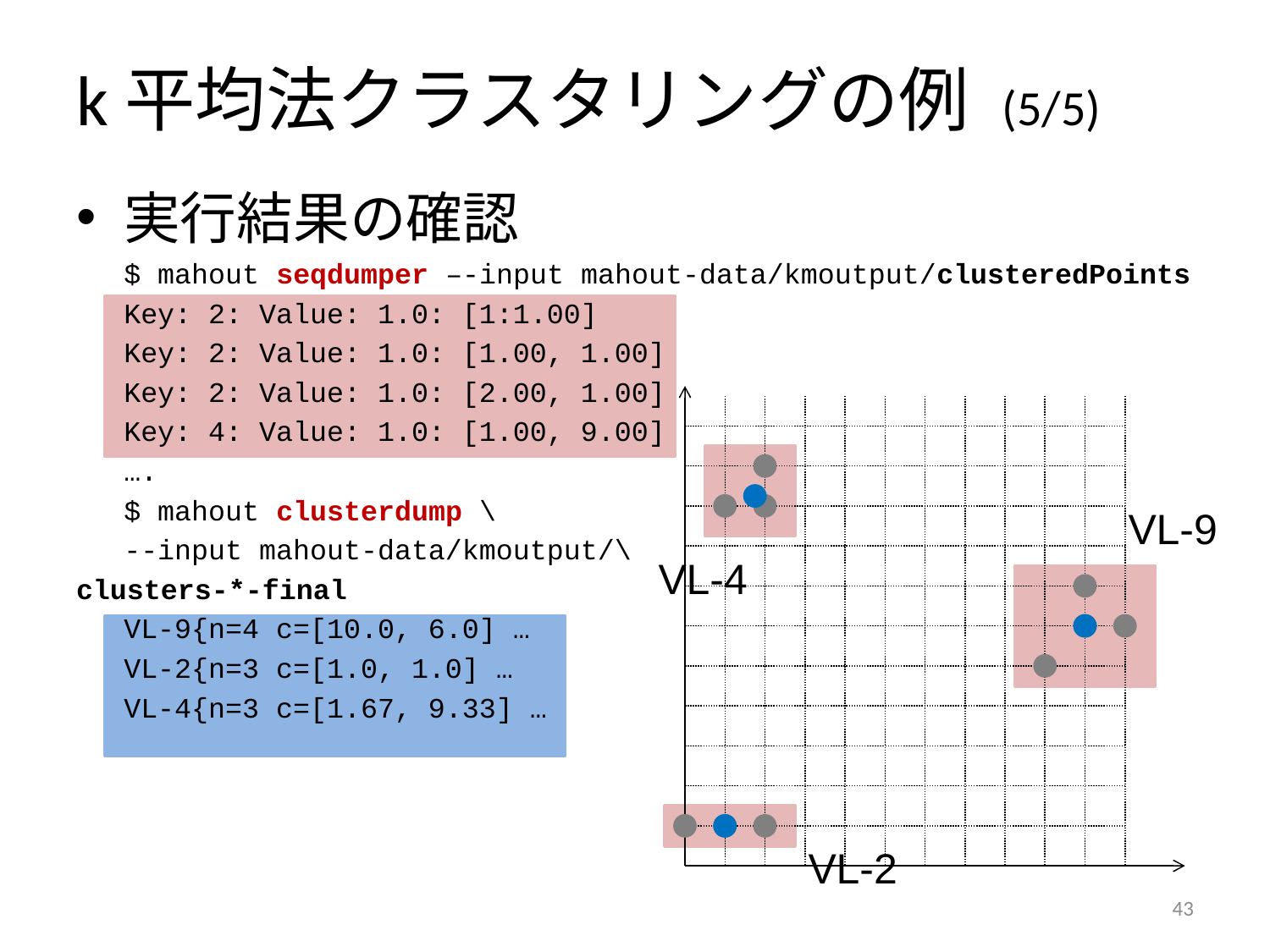

# k平均法クラスタリングの例 (5/5)
実行結果の確認
	$ mahout seqdumper –-input mahout-data/kmoutput/clusteredPoints
	Key: 2: Value: 1.0: [1:1.00]
	Key: 2: Value: 1.0: [1.00, 1.00]
	Key: 2: Value: 1.0: [2.00, 1.00]
	Key: 4: Value: 1.0: [1.00, 9.00]
	….
	$ mahout clusterdump \
 	--input mahout-data/kmoutput/\
clusters-*-final
	VL-9{n=4 c=[10.0, 6.0] …
	VL-2{n=3 c=[1.0, 1.0] …
	VL-4{n=3 c=[1.67, 9.33] …

VL-9
VL-4

VL-2
43